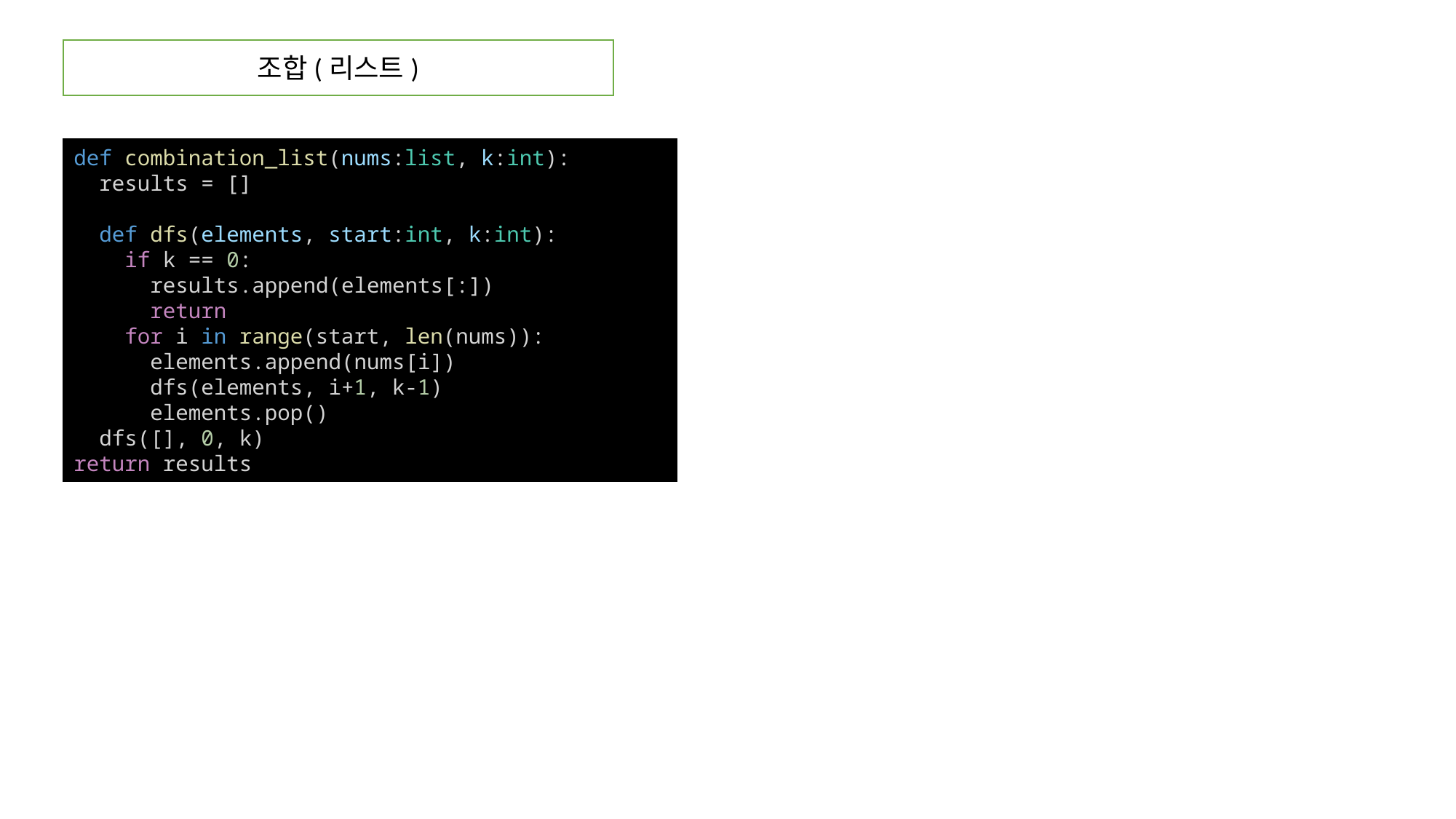

조합(리스트)
def combination_list(nums:list, k:int):
  results = []
  def dfs(elements, start:int, k:int):
    if k == 0:
      results.append(elements[:])
      return
    for i in range(start, len(nums)):
      elements.append(nums[i])
      dfs(elements, i+1, k-1)
      elements.pop()
  dfs([], 0, k)
return results